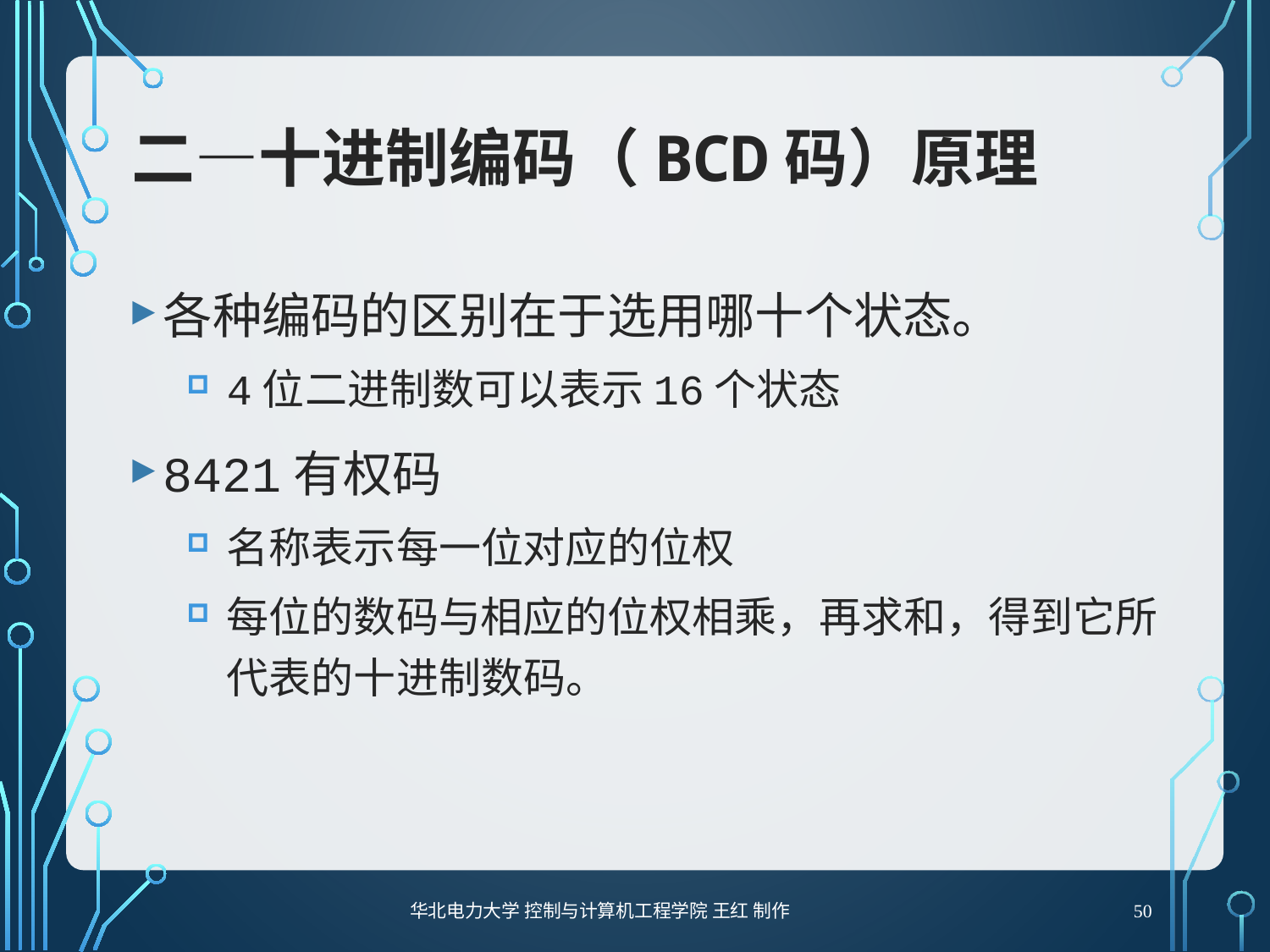

# 二—十进制编码（BCD码）原理
各种编码的区别在于选用哪十个状态。
4位二进制数可以表示16个状态
8421有权码
名称表示每一位对应的位权
每位的数码与相应的位权相乘，再求和，得到它所代表的十进制数码。
50
华北电力大学 控制与计算机工程学院 王红 制作